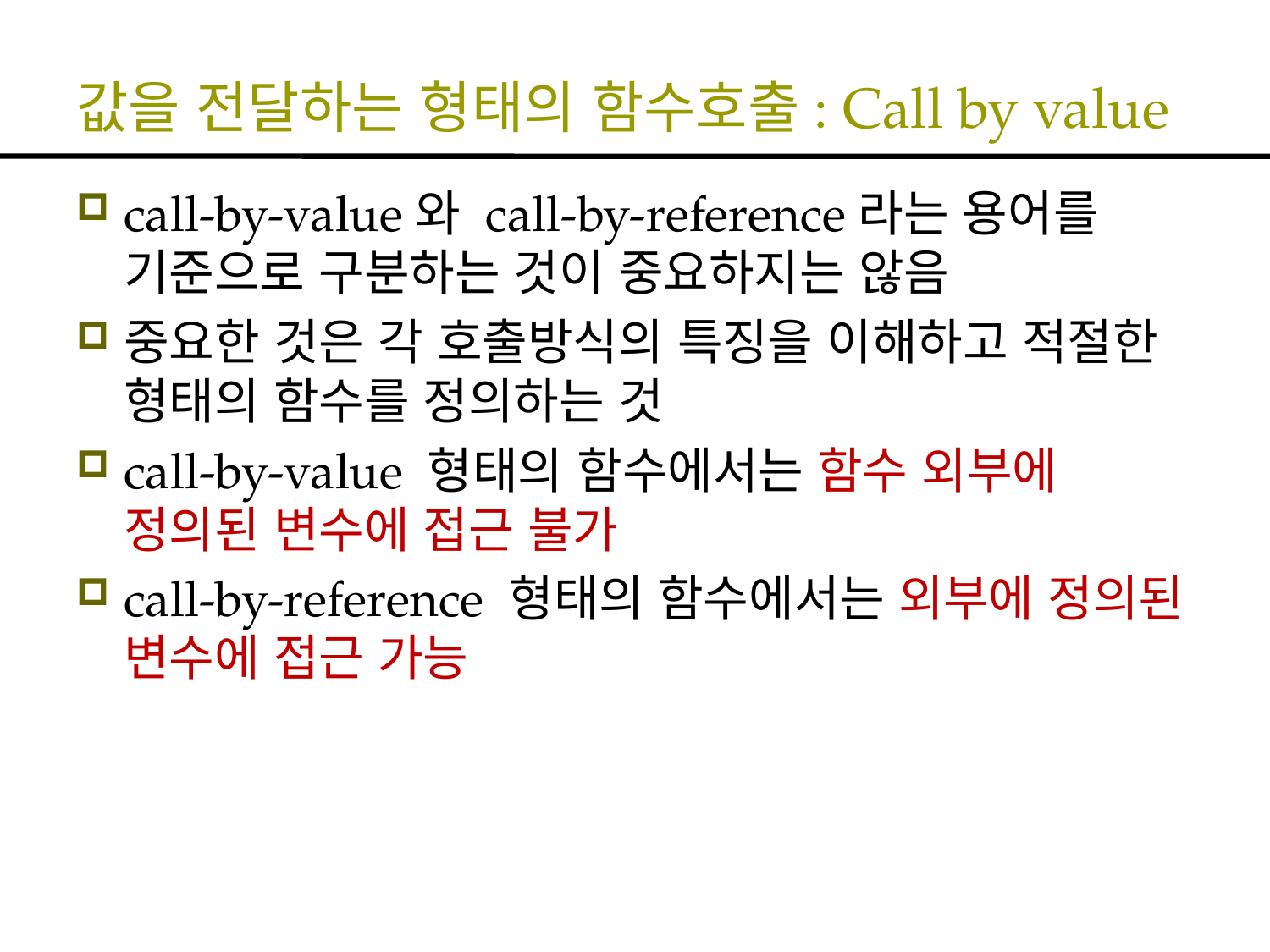

# 값을 전달하는 형태의 함수호출: Call by value
call-by-value와 call-by-reference라는 용어를 기준으로 구분하는 것이 중요하지는 않음
중요한 것은 각 호출방식의 특징을 이해하고 적절한 형태의 함수를 정의하는 것
call-by-value 형태의 함수에서는 함수 외부에 정의된 변수에 접근 불가
call-by-reference 형태의 함수에서는 외부에 정의된 변수에 접근 가능